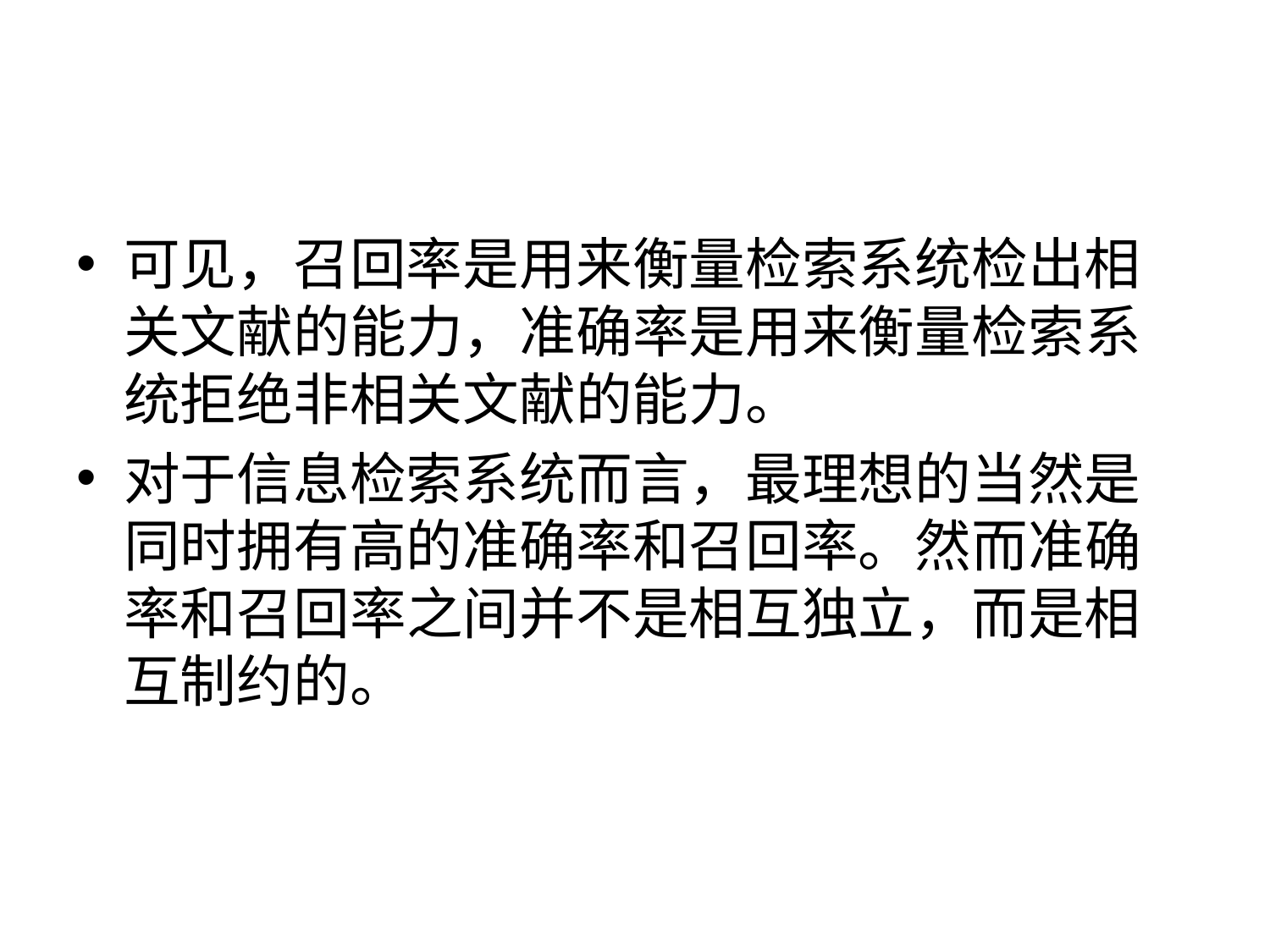

#
可见，召回率是用来衡量检索系统检出相关文献的能力，准确率是用来衡量检索系统拒绝非相关文献的能力。
对于信息检索系统而言，最理想的当然是同时拥有高的准确率和召回率。然而准确率和召回率之间并不是相互独立，而是相互制约的。